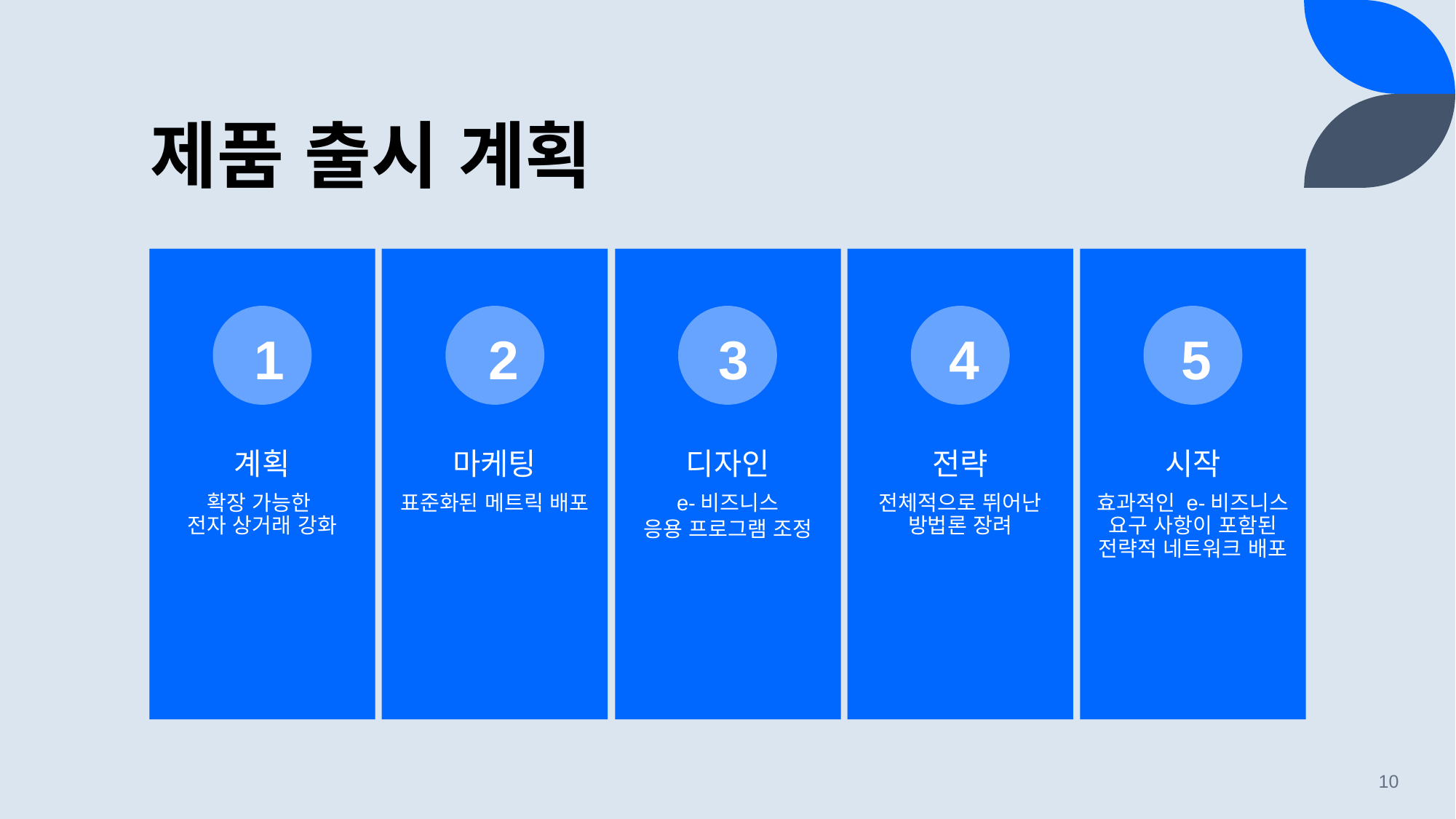

# 제품 출시 계획
계획
확장 가능한
전자 상거래 강화
마케팅
표준화된 메트릭 배포
디자인
e-비즈니스
응용 프로그램 조정
전략
전체적으로 뛰어난 방법론 장려
시작
효과적인 e-비즈니스 요구 사항이 포함된 전략적 네트워크 배포
1
2
3
4
5
10